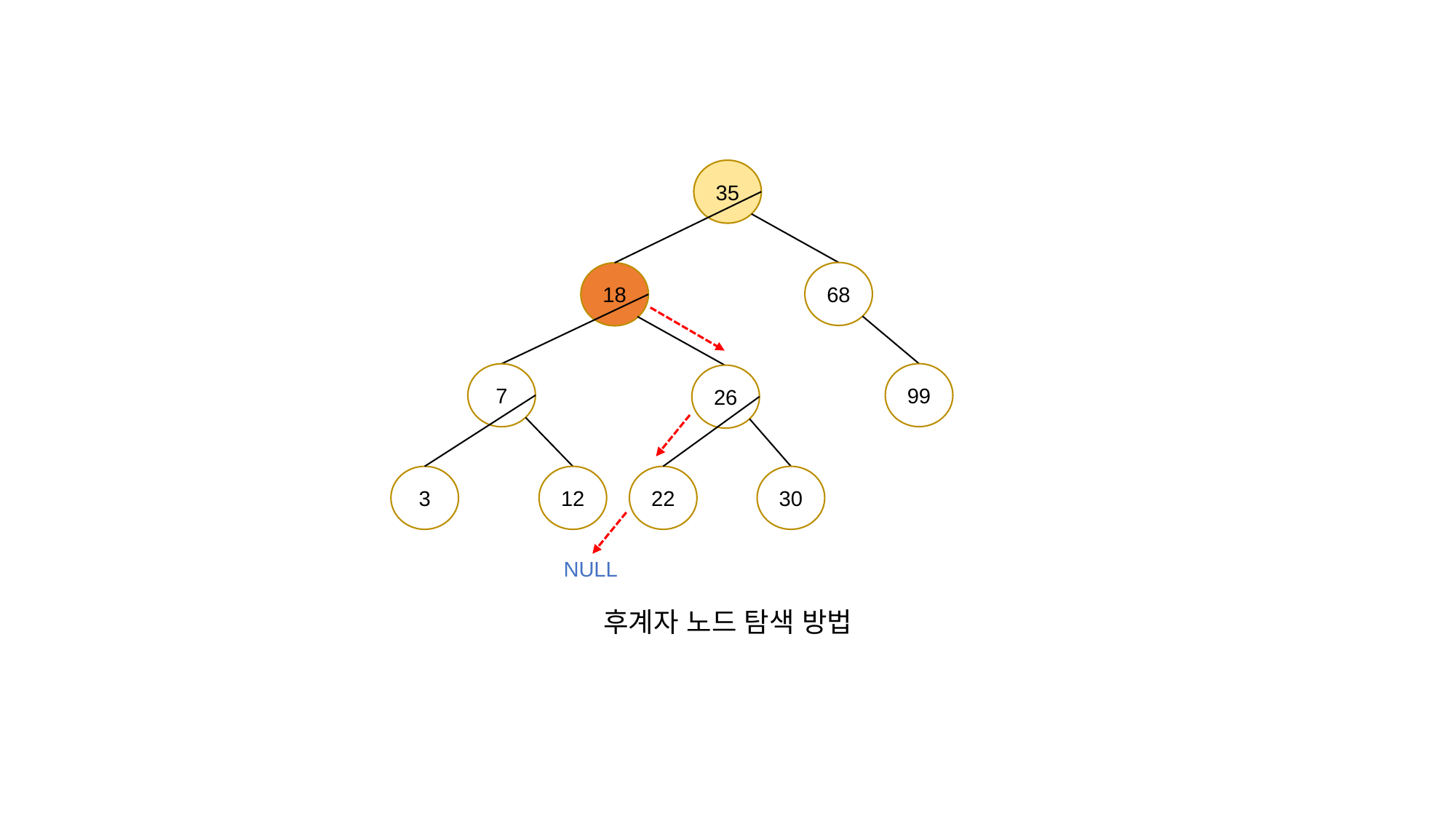

35
68
18
99
7
26
3
12
22
30
NULL
후계자 노드 탐색 방법